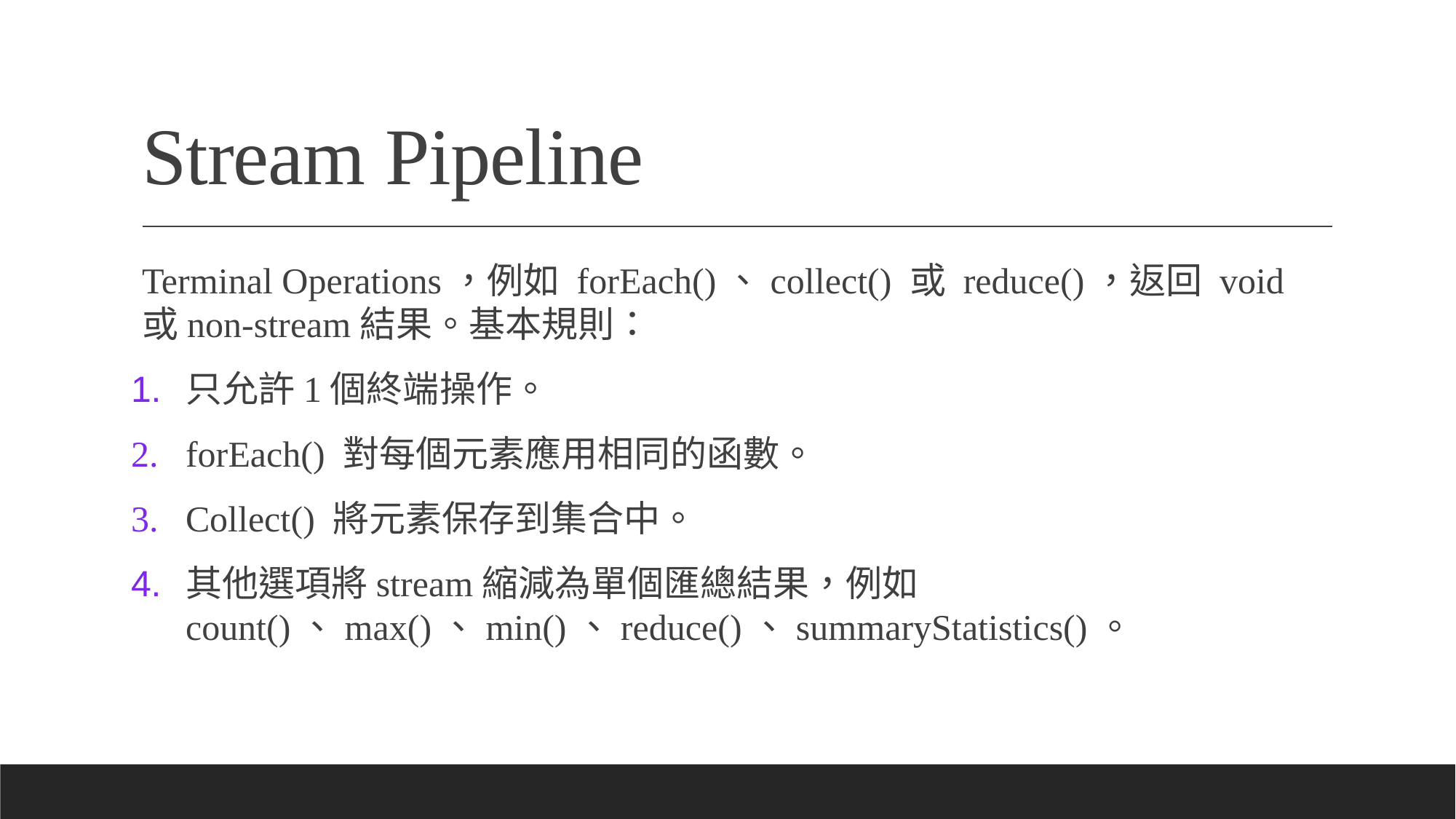

# Stream Pipeline
Terminal Operations，例如 forEach()、collect() 或 reduce()，返回 void 或non-stream結果。基本規則：
只允許1個終端操作。
forEach() 對每個元素應用相同的函數。
Collect() 將元素保存到集合中。
其他選項將stream縮減為單個匯總結果，例如 count()、max()、min()、reduce()、summaryStatistics()。